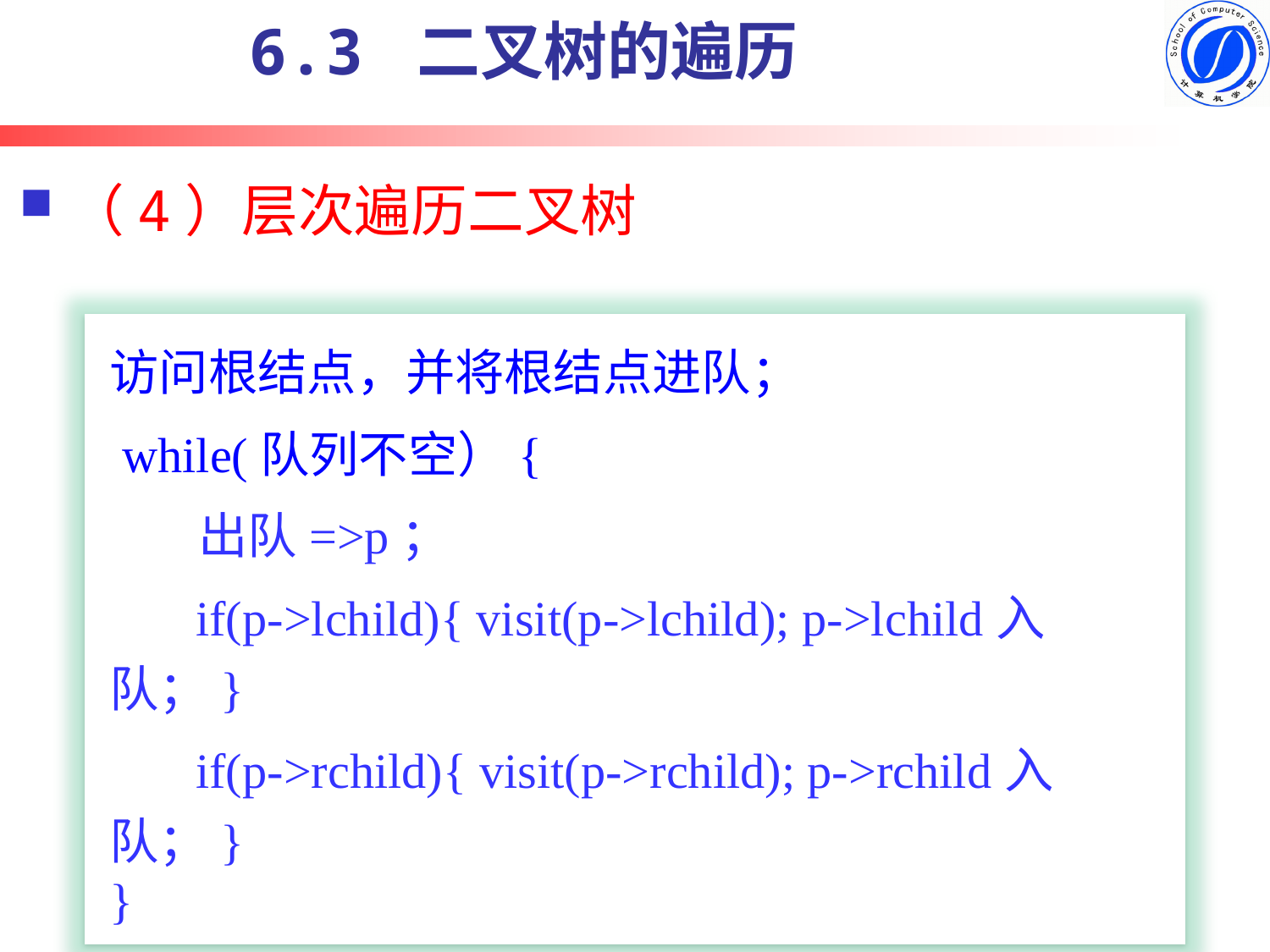

6.3 二叉树的遍历
（4）层次遍历二叉树
访问根结点，并将根结点进队；
 while(队列不空）{
       出队=>p；
       if(p->lchild){ visit(p->lchild); p->lchild入队；}
       if(p->rchild){ visit(p->rchild); p->rchild入队；}
}